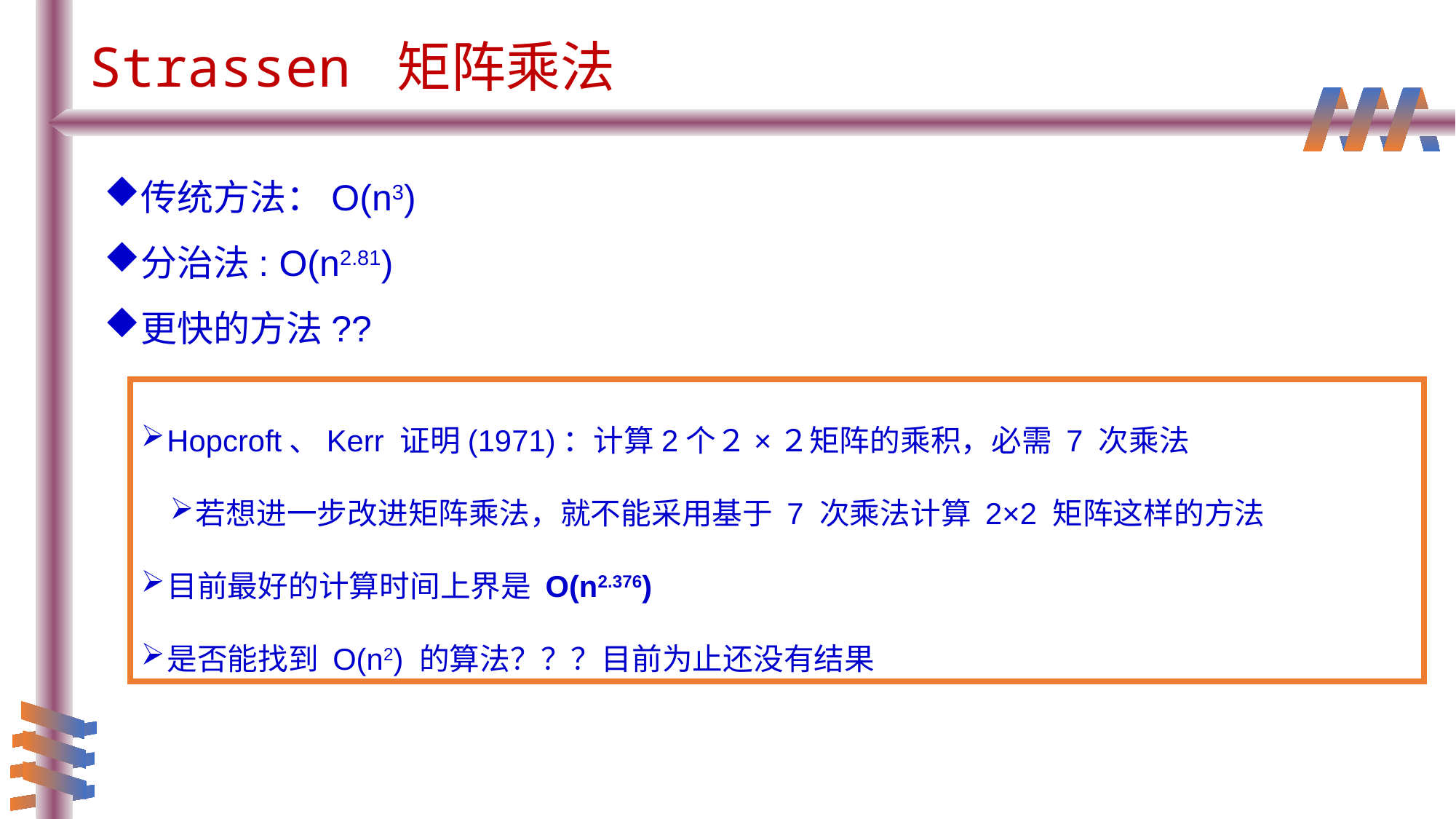

Strassen 矩阵乘法
传统方法：O(n3)
分治法: O(n2.81)
更快的方法??
Hopcroft、Kerr 证明(1971)：计算2个２×２矩阵的乘积，必需 7 次乘法
若想进一步改进矩阵乘法，就不能采用基于 7 次乘法计算 2×2 矩阵这样的方法
目前最好的计算时间上界是 O(n2.376)
是否能找到 O(n2) 的算法？？？目前为止还没有结果